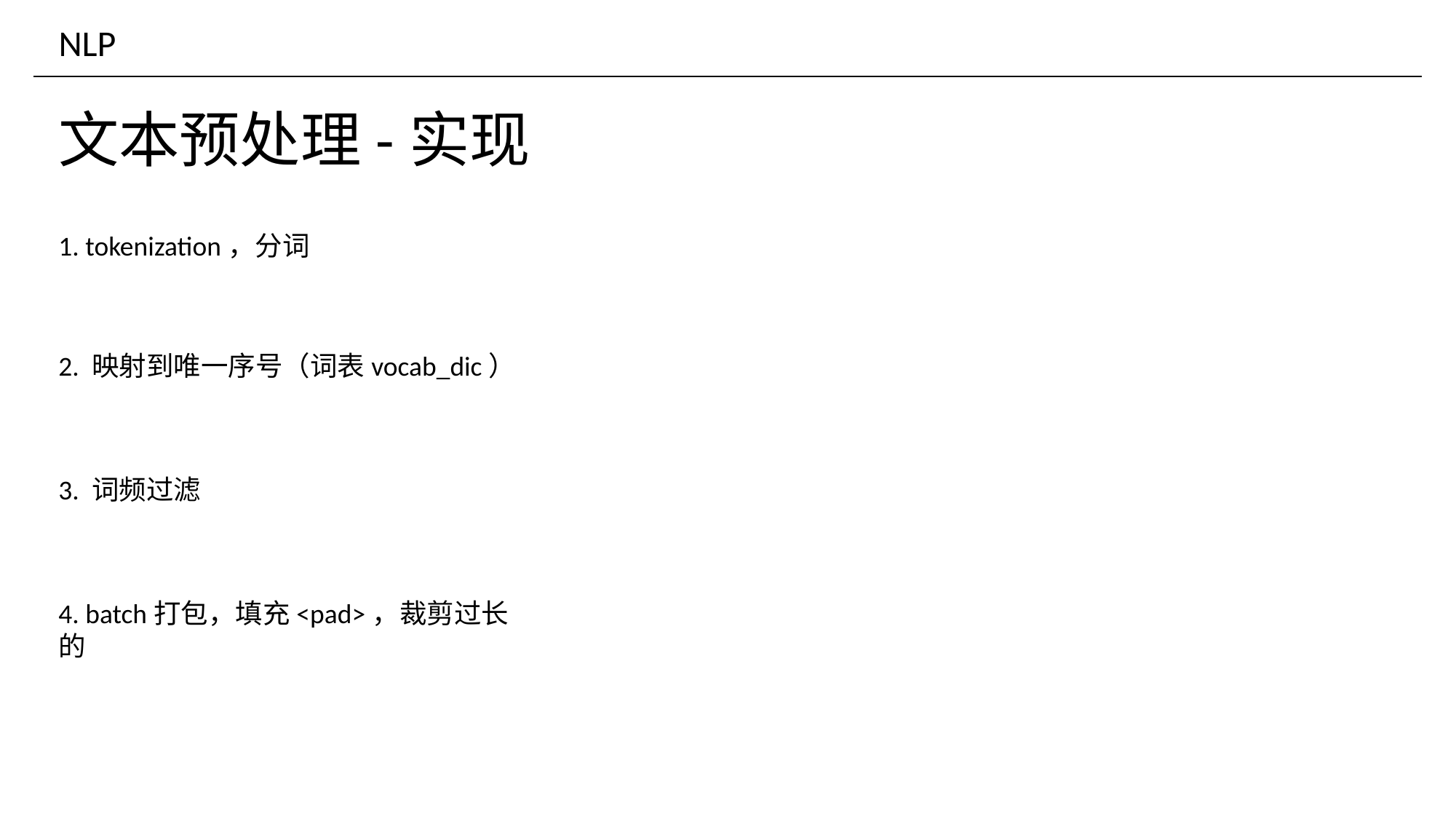

# NLP
文本预处理-实现
1. tokenization，分词
2. 映射到唯一序号（词表vocab_dic）
3. 词频过滤
4. batch打包，填充<pad>，裁剪过长的